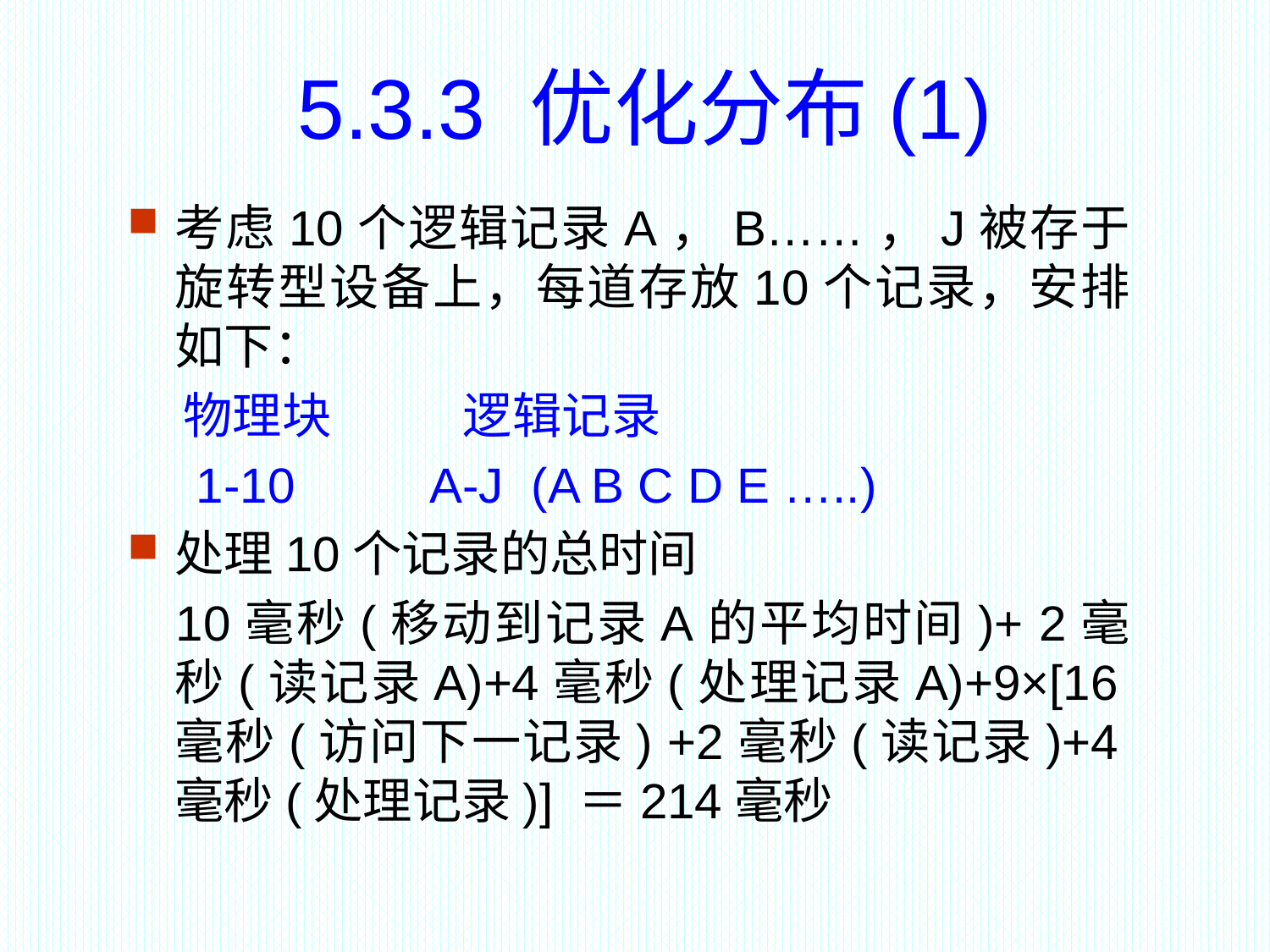

5.3.3 优化分布(1)
考虑10个逻辑记录A，B……，J被存于旋转型设备上，每道存放10个记录，安排如下：
    物理块            逻辑记录
     1-10          A-J  (A B C D E …..)
处理10个记录的总时间
   10毫秒(移动到记录A的平均时间)+ 2毫秒(读记录A)+4毫秒(处理记录A)+9×[16毫秒(访问下一记录) +2毫秒(读记录)+4毫秒(处理记录)] ＝214毫秒